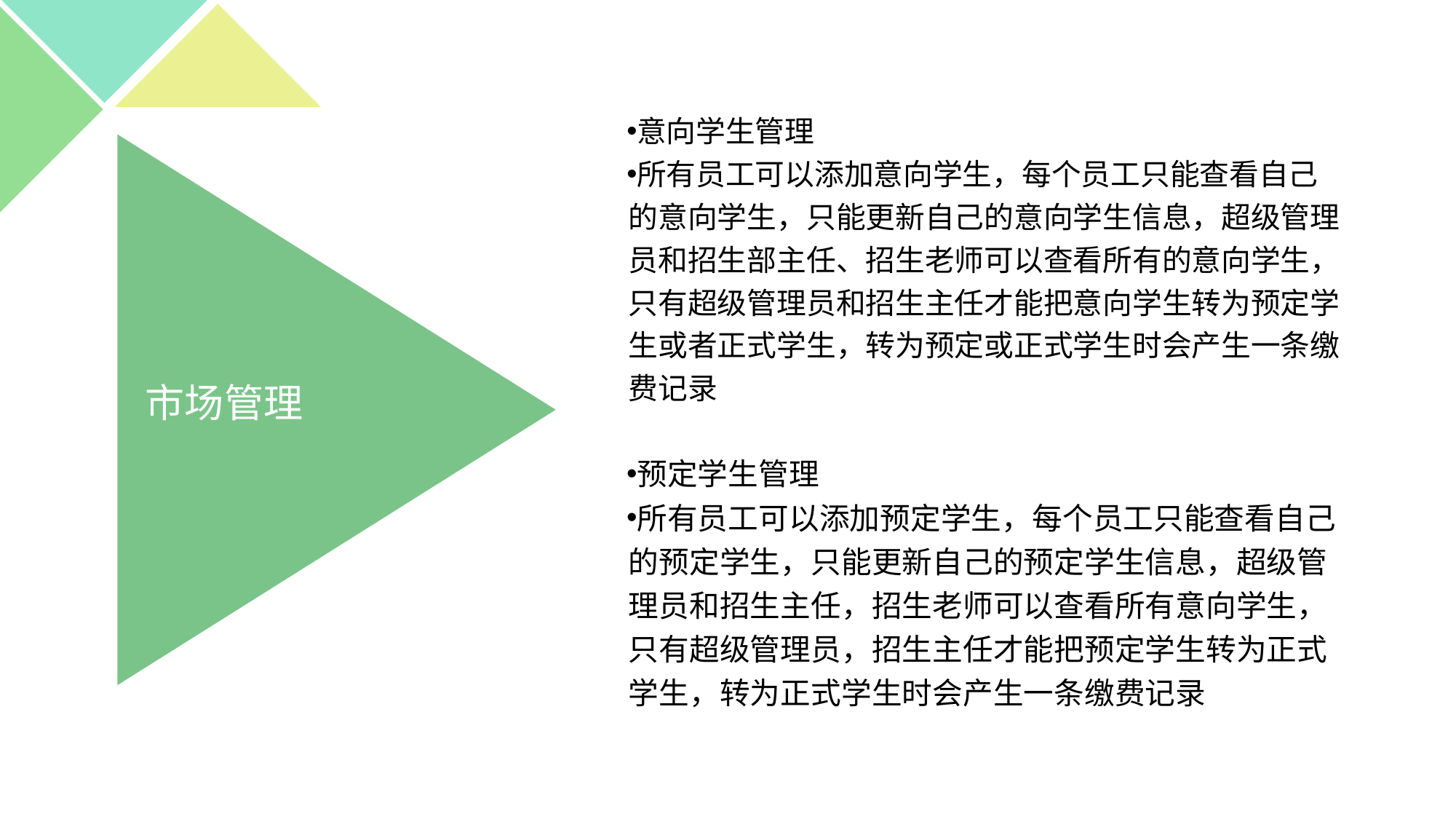

意向学生管理
所有员工可以添加意向学生，每个员工只能查看自己的意向学生，只能更新自己的意向学生信息，超级管理员和招生部主任、招生老师可以查看所有的意向学生，只有超级管理员和招生主任才能把意向学生转为预定学生或者正式学生，转为预定或正式学生时会产生一条缴费记录

市场管理
预定学生管理
所有员工可以添加预定学生，每个员工只能查看自己的预定学生，只能更新自己的预定学生信息，超级管理员和招生主任，招生老师可以查看所有意向学生，只有超级管理员，招生主任才能把预定学生转为正式学生，转为正式学生时会产生一条缴费记录